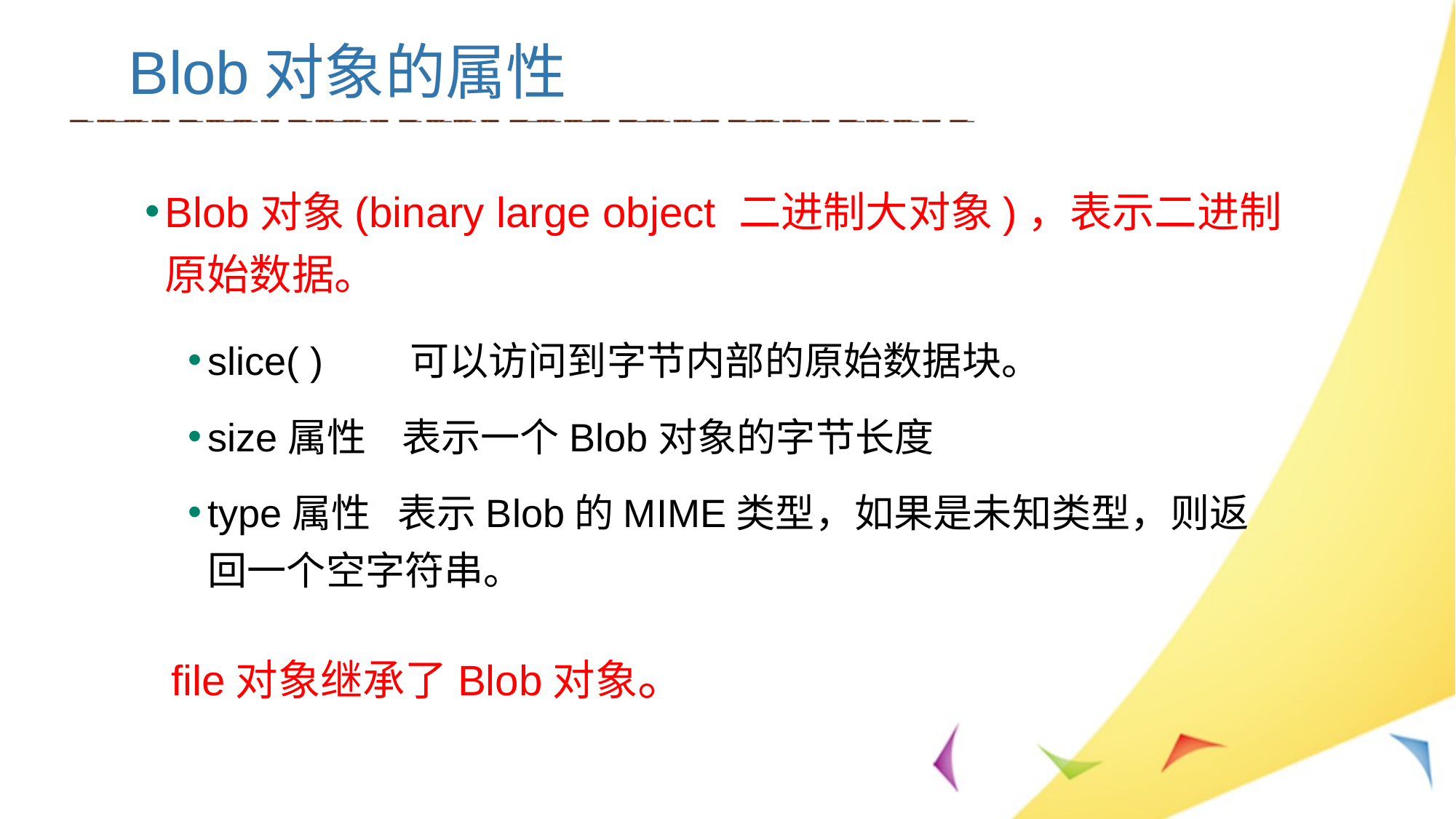

Blob对象的属性
Blob对象(binary large object 二进制大对象)，表示二进制原始数据。
slice( )       可以访问到字节内部的原始数据块。
size属性    表示一个Blob对象的字节长度
type属性   表示Blob的MIME类型，如果是未知类型，则返回一个空字符串。
file对象继承了Blob对象。l